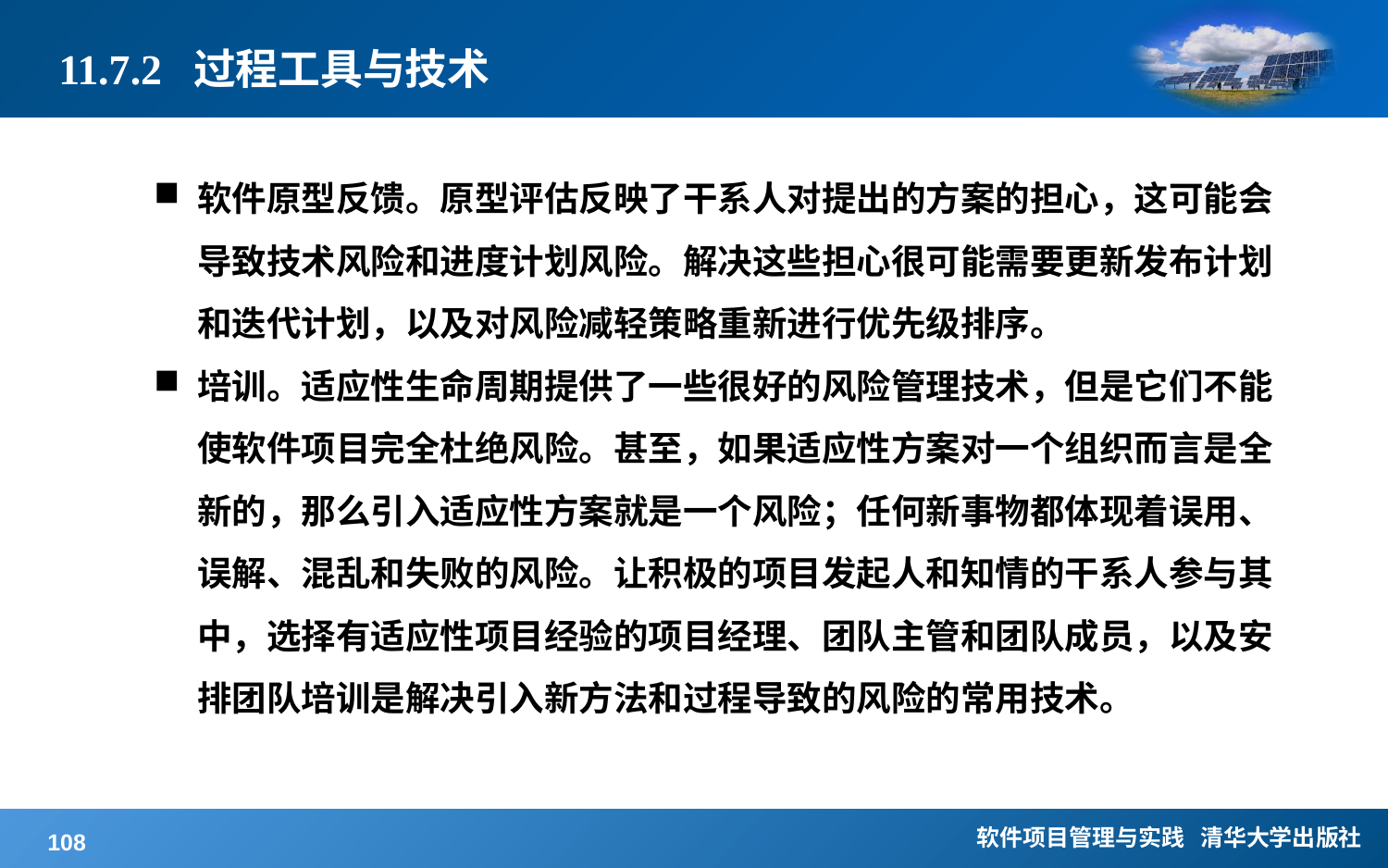

# 11.7.2  过程工具与技术
软件原型反馈。原型评估反映了干系人对提出的方案的担心，这可能会导致技术风险和进度计划风险。解决这些担心很可能需要更新发布计划和迭代计划，以及对风险减轻策略重新进行优先级排序。
培训。适应性生命周期提供了一些很好的风险管理技术，但是它们不能使软件项目完全杜绝风险。甚至，如果适应性方案对一个组织而言是全新的，那么引入适应性方案就是一个风险；任何新事物都体现着误用、误解、混乱和失败的风险。让积极的项目发起人和知情的干系人参与其中，选择有适应性项目经验的项目经理、团队主管和团队成员，以及安排团队培训是解决引入新方法和过程导致的风险的常用技术。